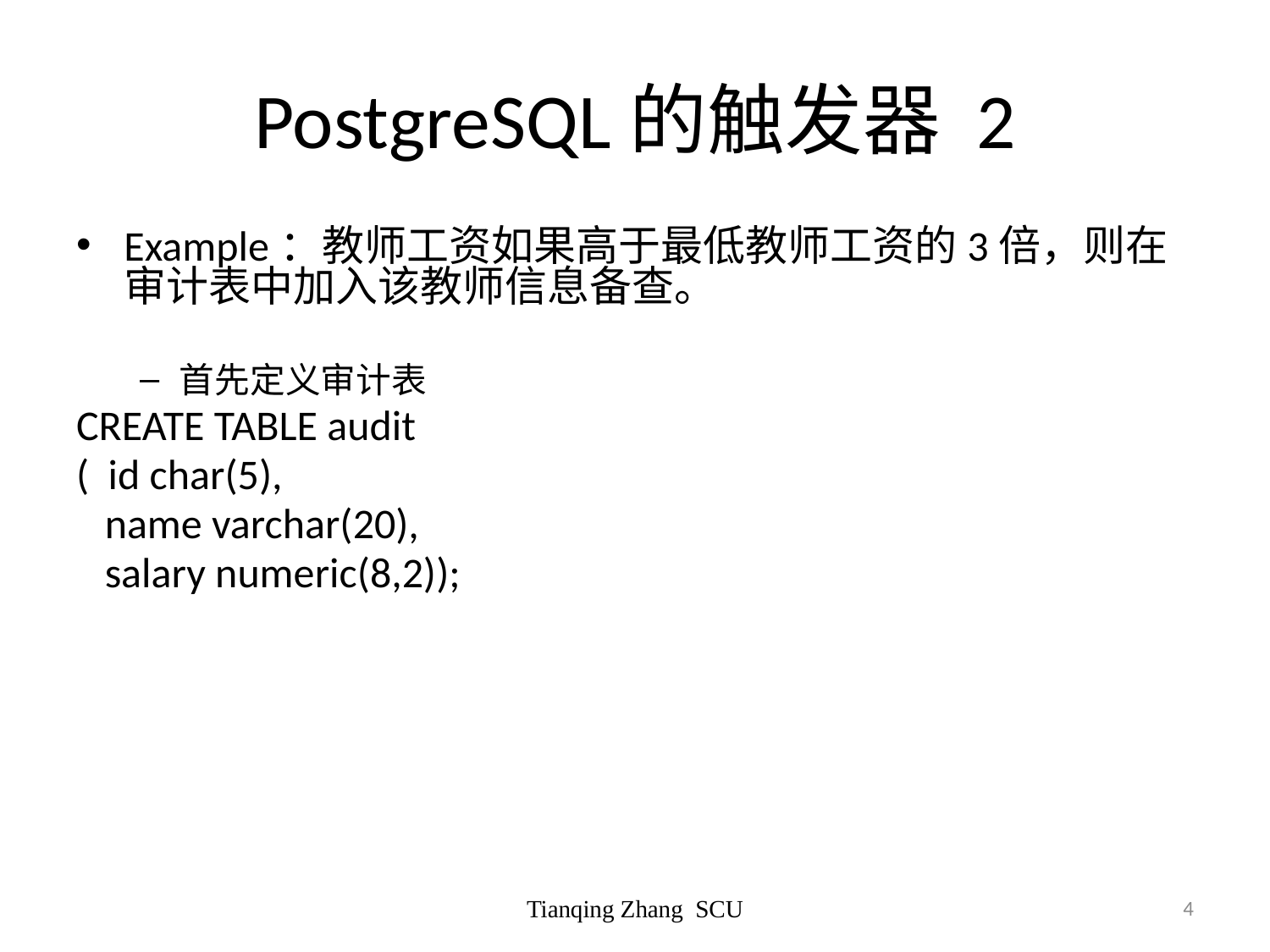

# PostgreSQL的触发器 2
Example：教师工资如果高于最低教师工资的3倍，则在审计表中加入该教师信息备查。

首先定义审计表
CREATE TABLE audit
(  id char(5),
   name varchar(20),
   salary numeric(8,2));
Tianqing Zhang  SCU
4